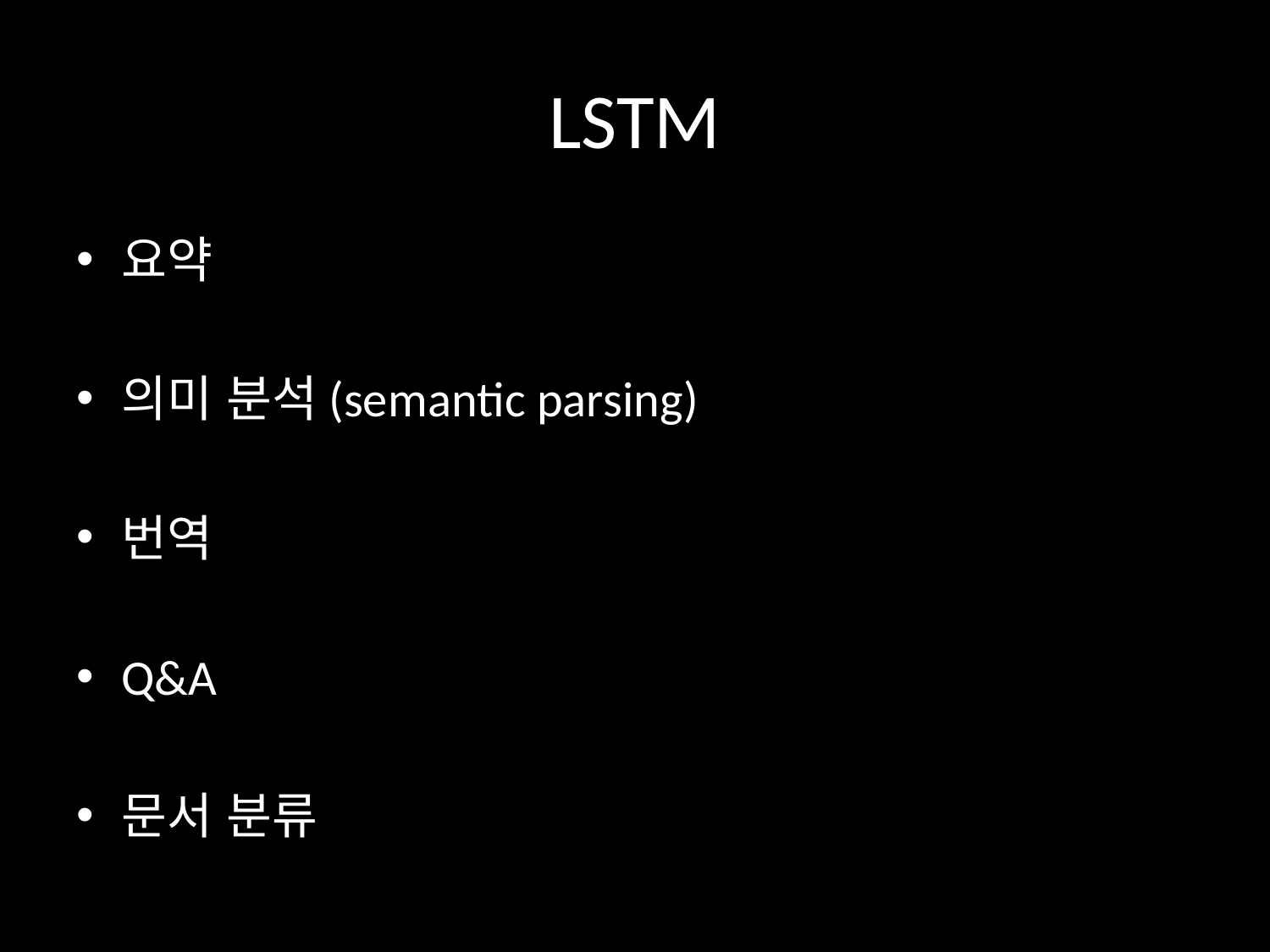

# LSTM
요약

의미 분석(semantic parsing)

번역

Q&A

문서 분류